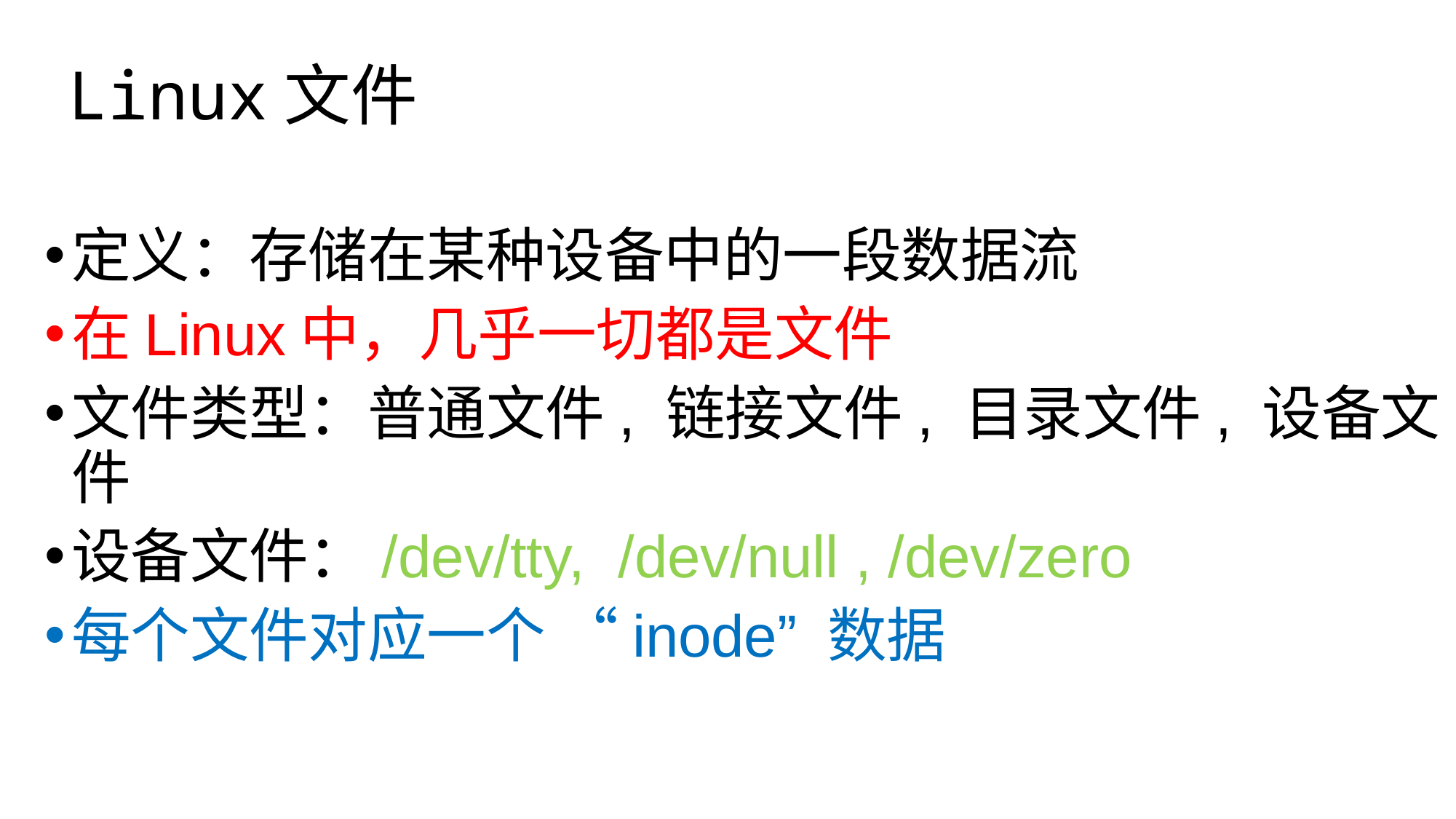

# Linux文件
定义：存储在某种设备中的一段数据流
在Linux中，几乎一切都是文件
文件类型：普通文件, 链接文件, 目录文件, 设备文件
设备文件：/dev/tty,  /dev/null , /dev/zero
每个文件对应一个 “inode” 数据